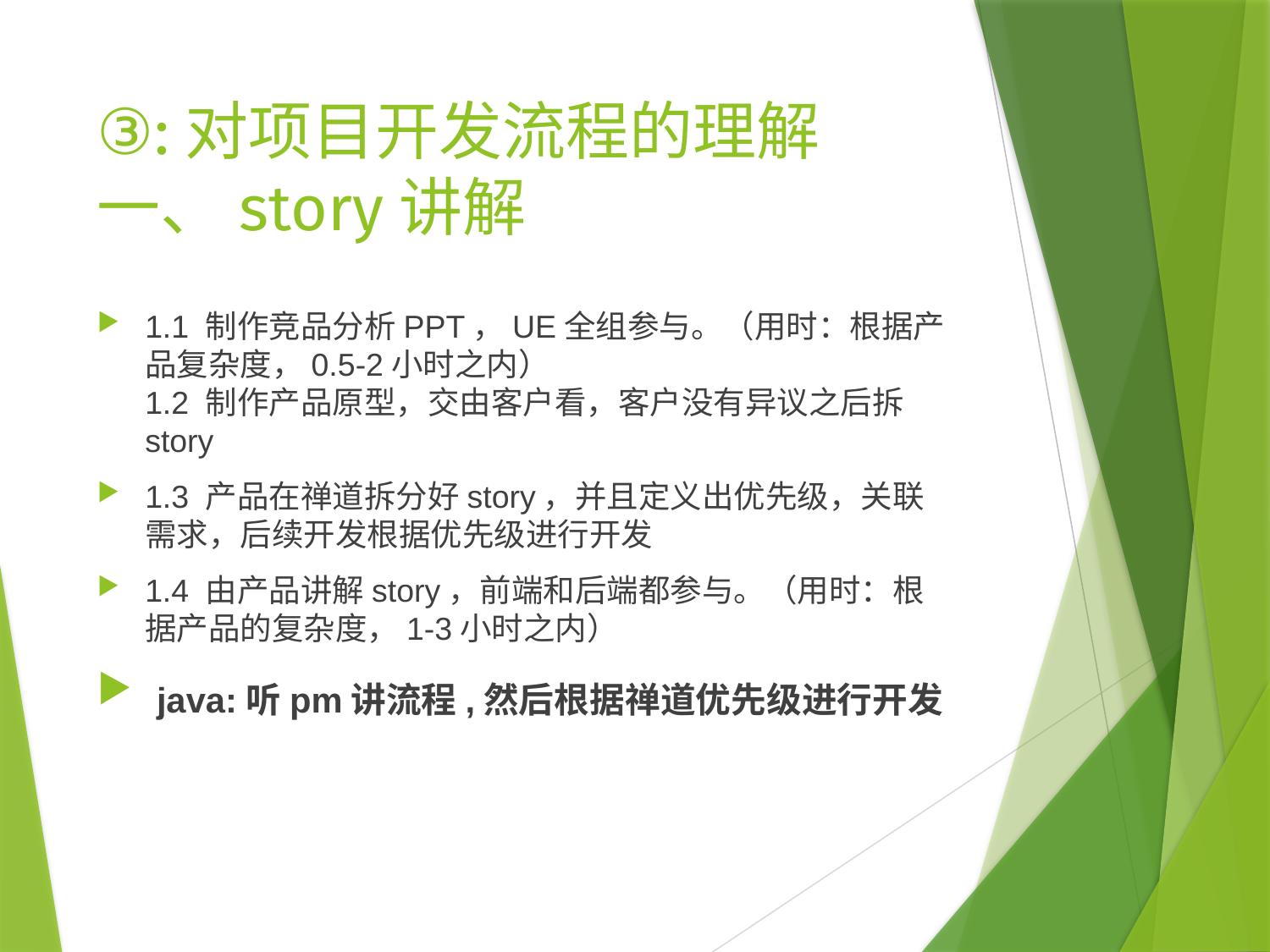

# ③:对项目开发流程的理解 一、story讲解
1.1 制作竞品分析PPT，UE全组参与。（用时：根据产品复杂度，0.5-2小时之内）
1.2 制作产品原型，交由客户看，客户没有异议之后拆story
1.3 产品在禅道拆分好story，并且定义出优先级，关联需求，后续开发根据优先级进行开发
1.4 由产品讲解story，前端和后端都参与。（用时：根据产品的复杂度，1-3小时之内）
 java:听pm讲流程,然后根据禅道优先级进行开发